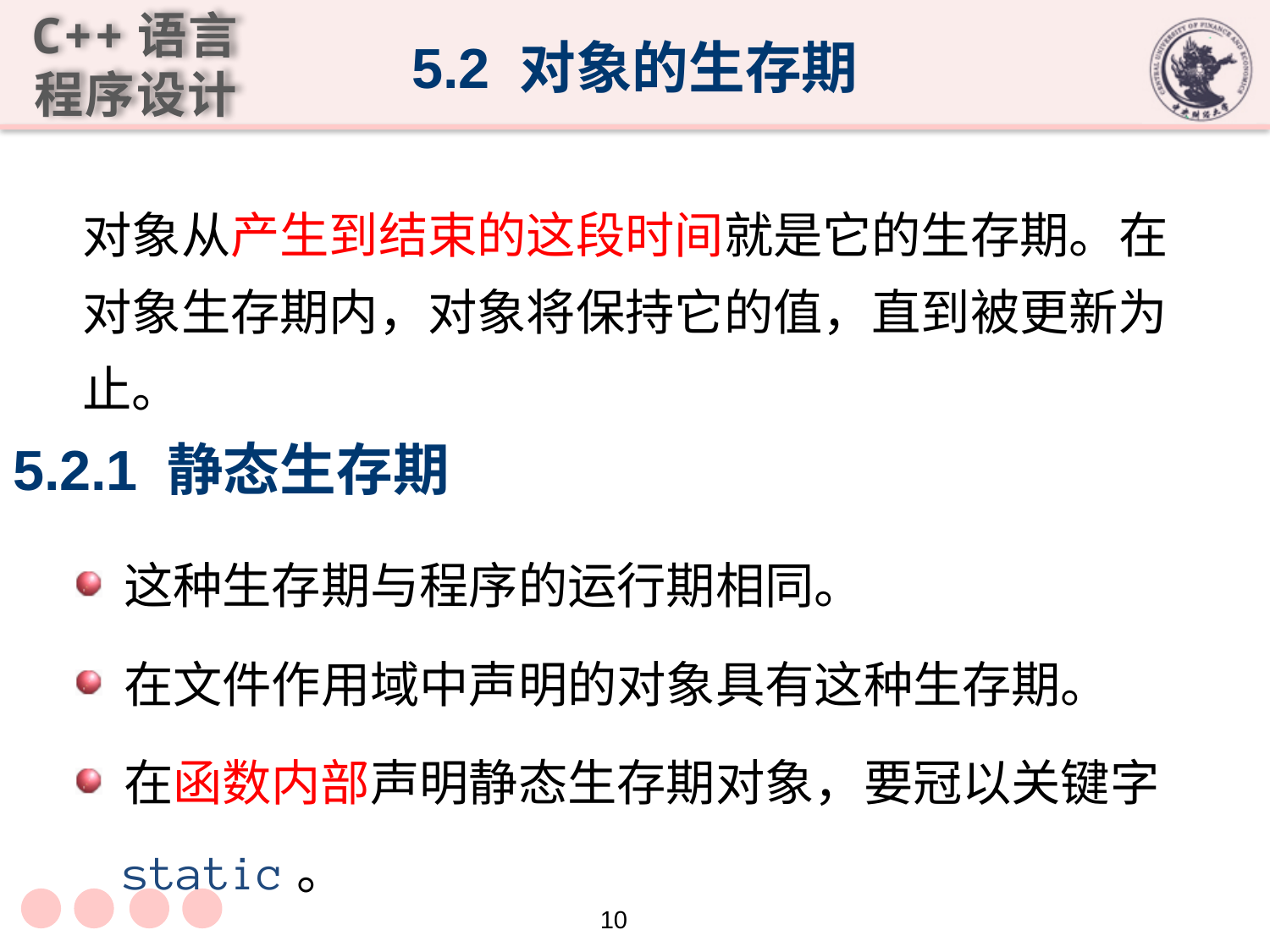

# 5.2 对象的生存期
对象从产生到结束的这段时间就是它的生存期。在对象生存期内，对象将保持它的值，直到被更新为止。

5.2.1 静态生存期
这种生存期与程序的运行期相同。
在文件作用域中声明的对象具有这种生存期。
在函数内部声明静态生存期对象，要冠以关键字static。
10